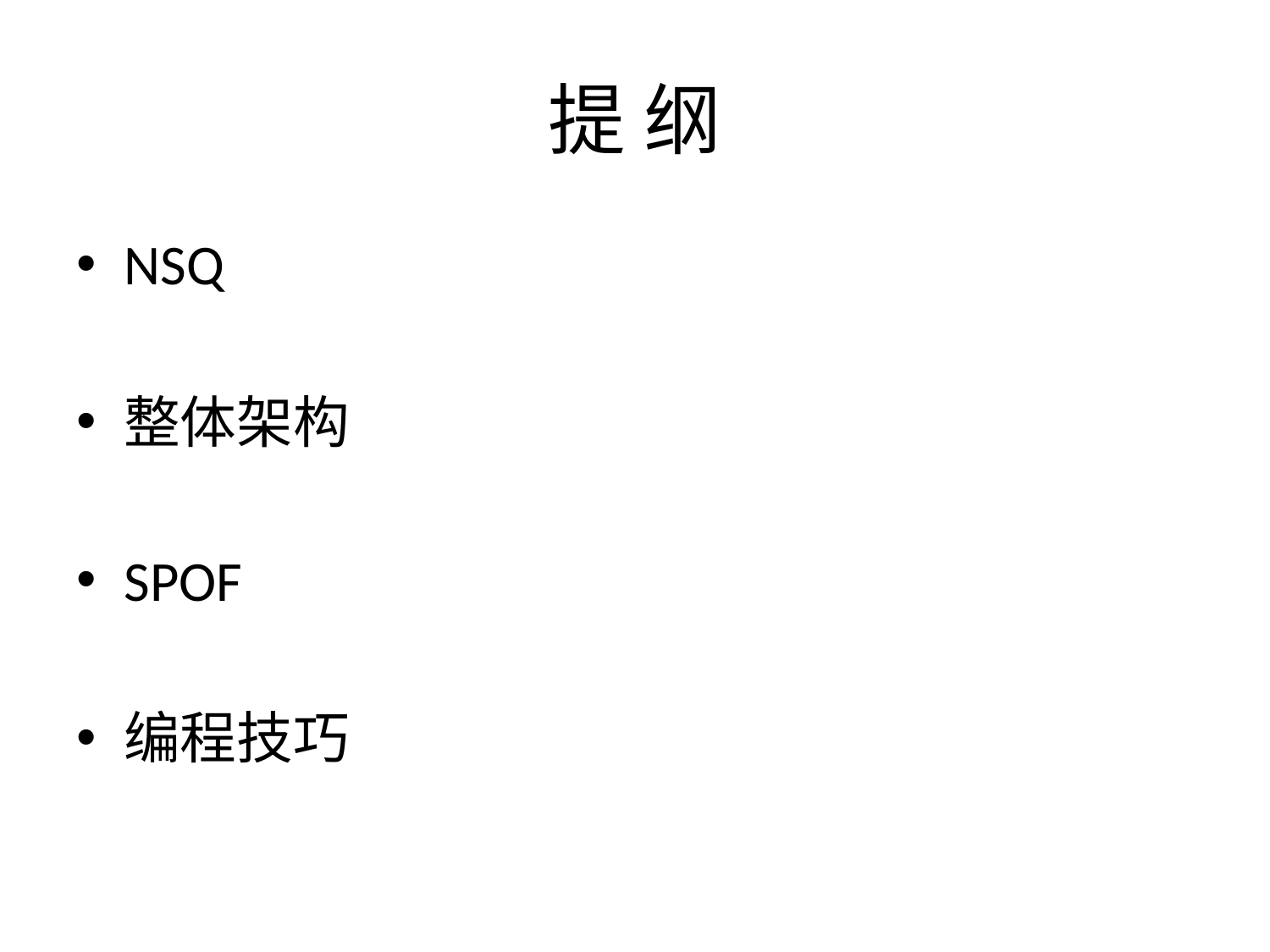

# 提 纲
NSQ

整体架构

SPOF

编程技巧